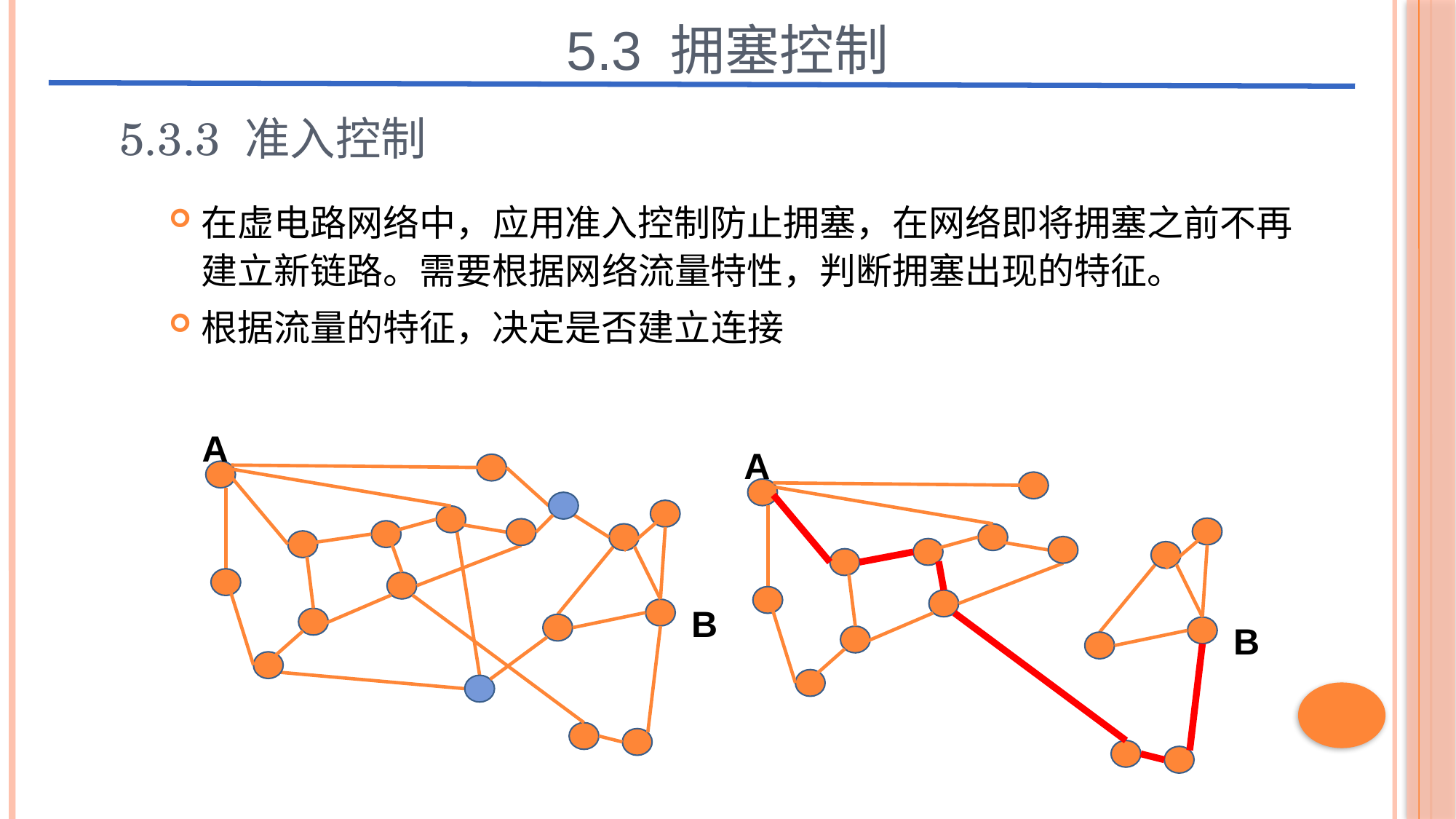

5.3 拥塞控制
5.3.3 准入控制
在虚电路网络中，应用准入控制防止拥塞，在网络即将拥塞之前不再建立新链路。需要根据网络流量特性，判断拥塞出现的特征。
根据流量的特征，决定是否建立连接
A

B

A

B